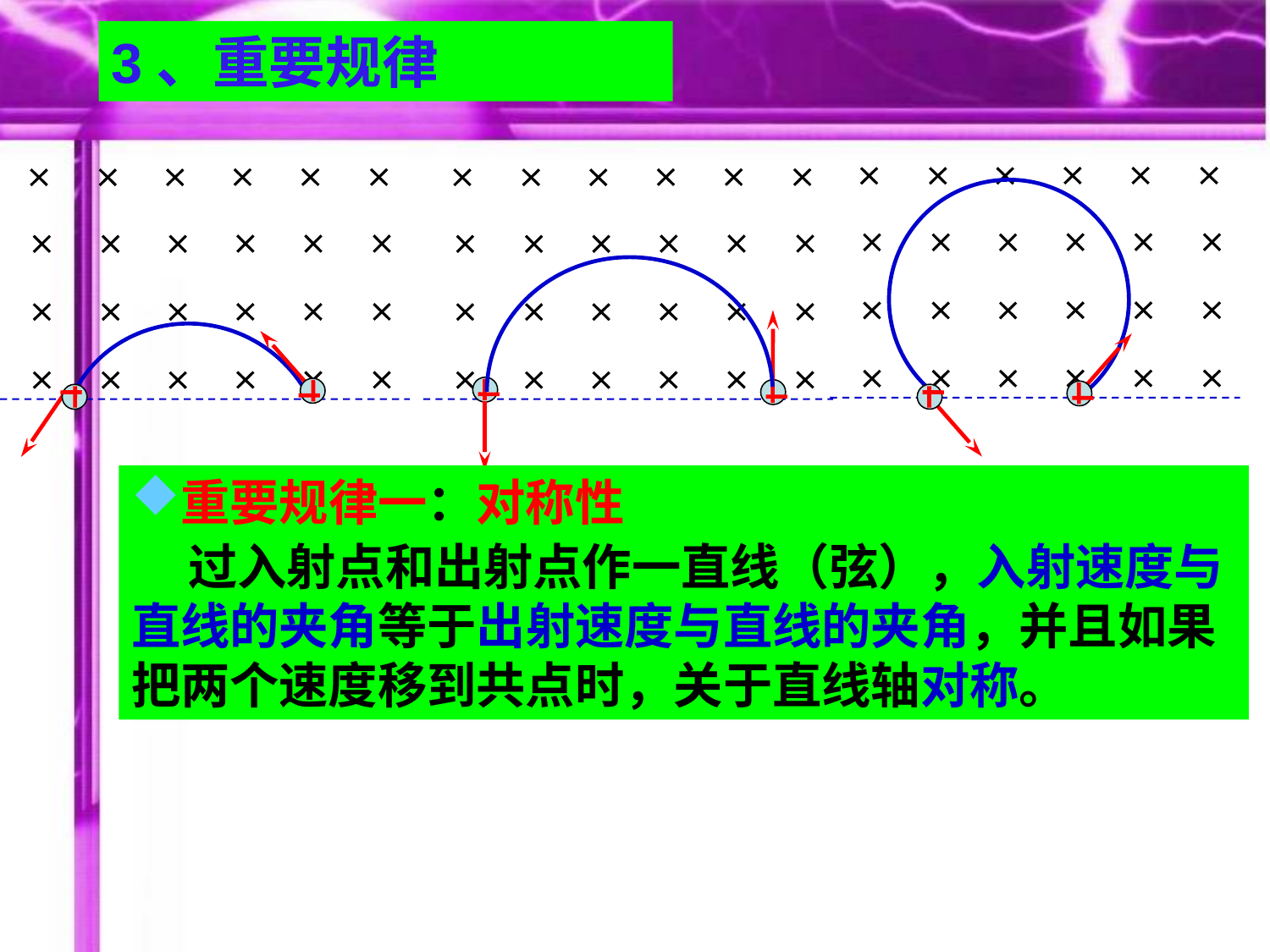

3、重要规律

重要规律一：对称性
    过入射点和出射点作一直线（弦），入射速度与直线的夹角等于出射速度与直线的夹角，并且如果把两个速度移到共点时，关于直线轴对称。